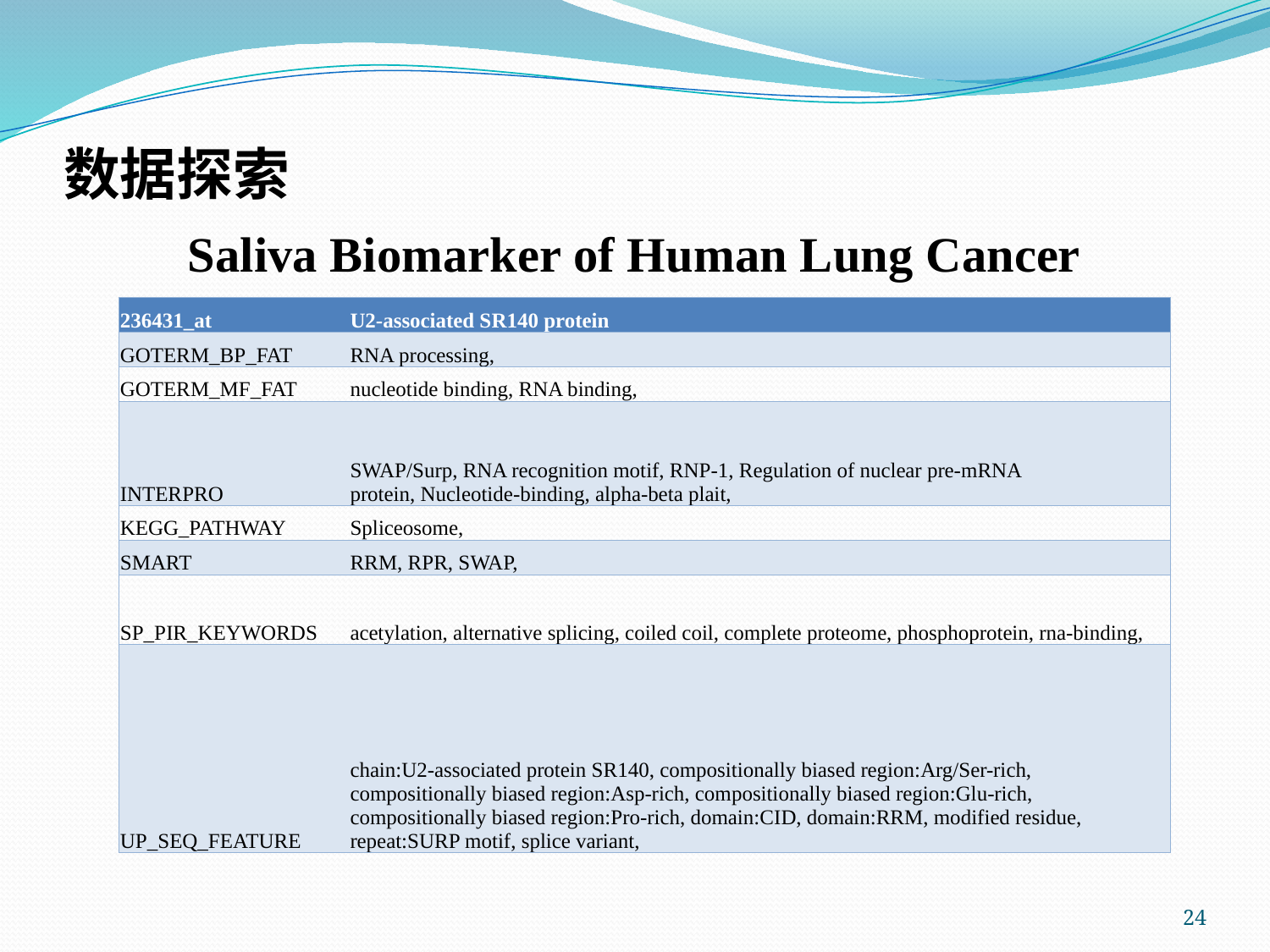

# 数据探索
Saliva Biomarker of Human Lung Cancer
| 236431\_at | U2-associated SR140 protein |
| --- | --- |
| GOTERM\_BP\_FAT | RNA processing, |
| GOTERM\_MF\_FAT | nucleotide binding, RNA binding, |
| INTERPRO | SWAP/Surp, RNA recognition motif, RNP-1, Regulation of nuclear pre-mRNA protein, Nucleotide-binding, alpha-beta plait, |
| KEGG\_PATHWAY | Spliceosome, |
| SMART | RRM, RPR, SWAP, |
| SP\_PIR\_KEYWORDS | acetylation, alternative splicing, coiled coil, complete proteome, phosphoprotein, rna-binding, |
| UP\_SEQ\_FEATURE | chain:U2-associated protein SR140, compositionally biased region:Arg/Ser-rich, compositionally biased region:Asp-rich, compositionally biased region:Glu-rich, compositionally biased region:Pro-rich, domain:CID, domain:RRM, modified residue, repeat:SURP motif, splice variant, |
24